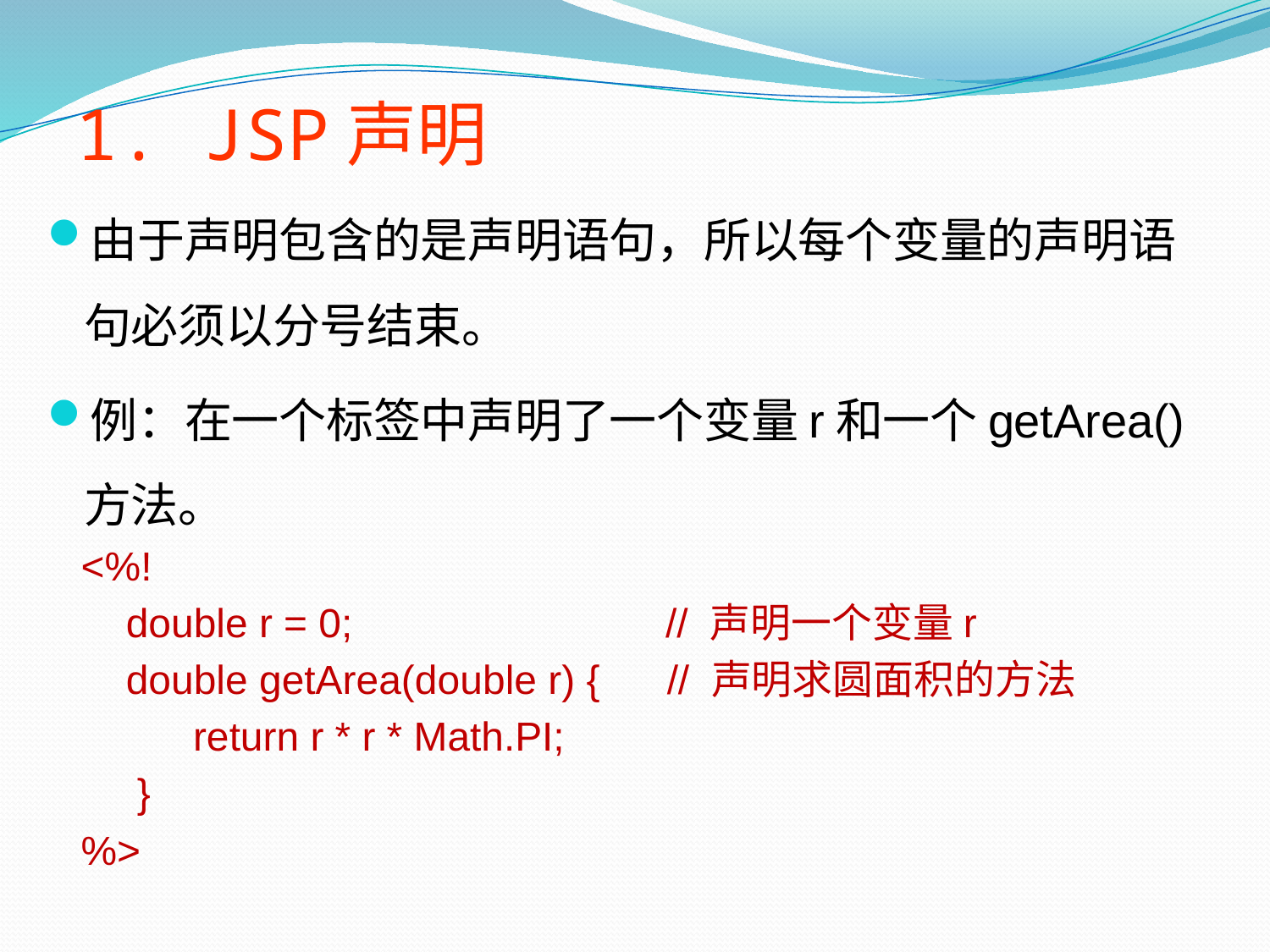

1. JSP声明
由于声明包含的是声明语句，所以每个变量的声明语句必须以分号结束。
例：在一个标签中声明了一个变量r和一个getArea()方法。
   <%!
       double r = 0;                            // 声明一个变量r
       double getArea(double r) {      // 声明求圆面积的方法
             return r * r * Math.PI;
        }
   %>